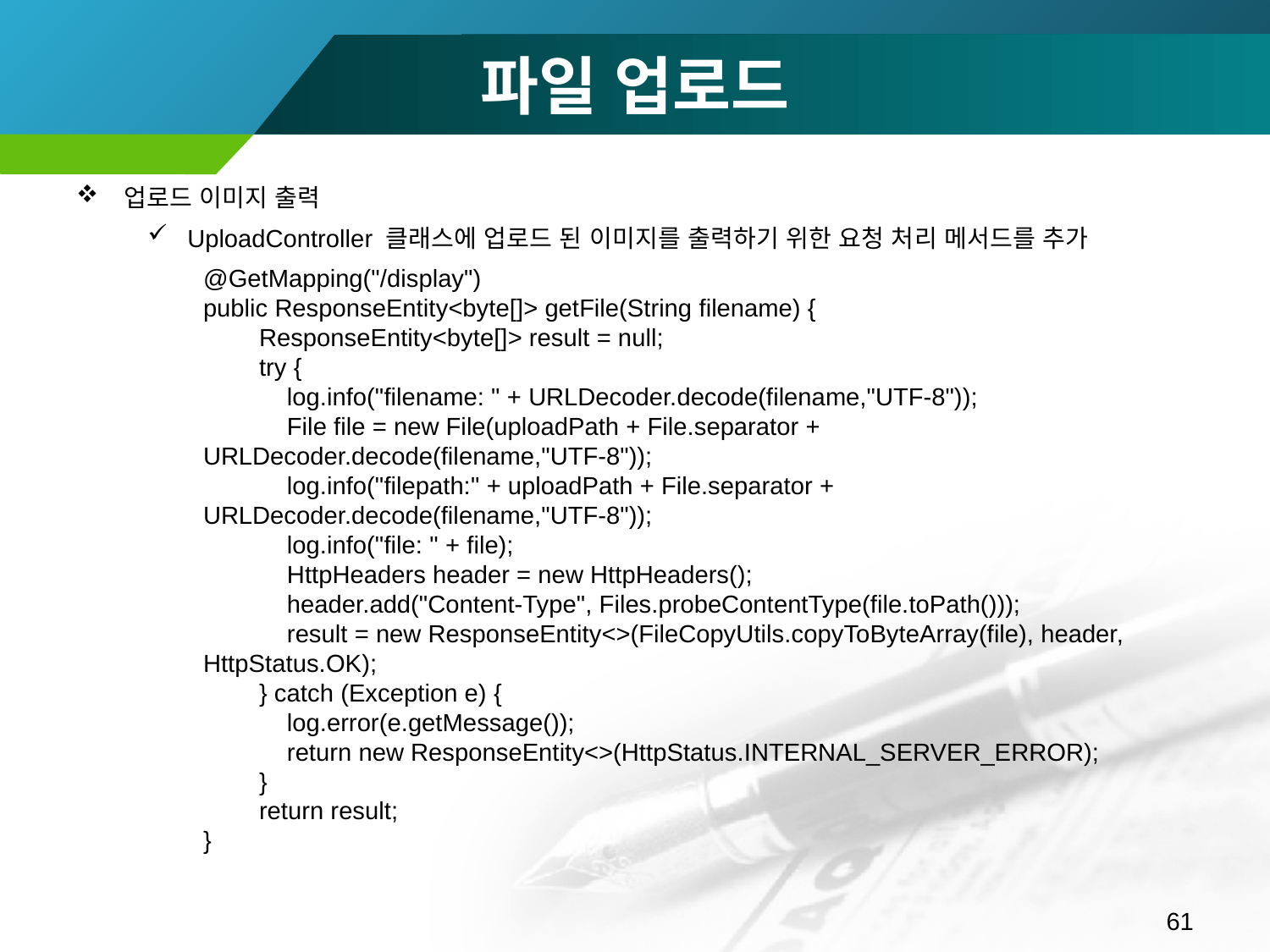

# 파일 업로드
업로드 이미지 출력
UploadController 클래스에 업로드 된 이미지를 출력하기 위한 요청 처리 메서드를 추가
@GetMapping("/display")
public ResponseEntity<byte[]> getFile(String filename) {
        ResponseEntity<byte[]> result = null;
        try {
            log.info("filename: " + URLDecoder.decode(filename,"UTF-8"));
            File file = new File(uploadPath + File.separator + URLDecoder.decode(filename,"UTF-8"));
            log.info("filepath:" + uploadPath + File.separator + URLDecoder.decode(filename,"UTF-8"));
            log.info("file: " + file);
            HttpHeaders header = new HttpHeaders();
            header.add("Content-Type", Files.probeContentType(file.toPath()));
            result = new ResponseEntity<>(FileCopyUtils.copyToByteArray(file), header, HttpStatus.OK);
        } catch (Exception e) {
            log.error(e.getMessage());
            return new ResponseEntity<>(HttpStatus.INTERNAL_SERVER_ERROR);
        }
        return result;
}
61